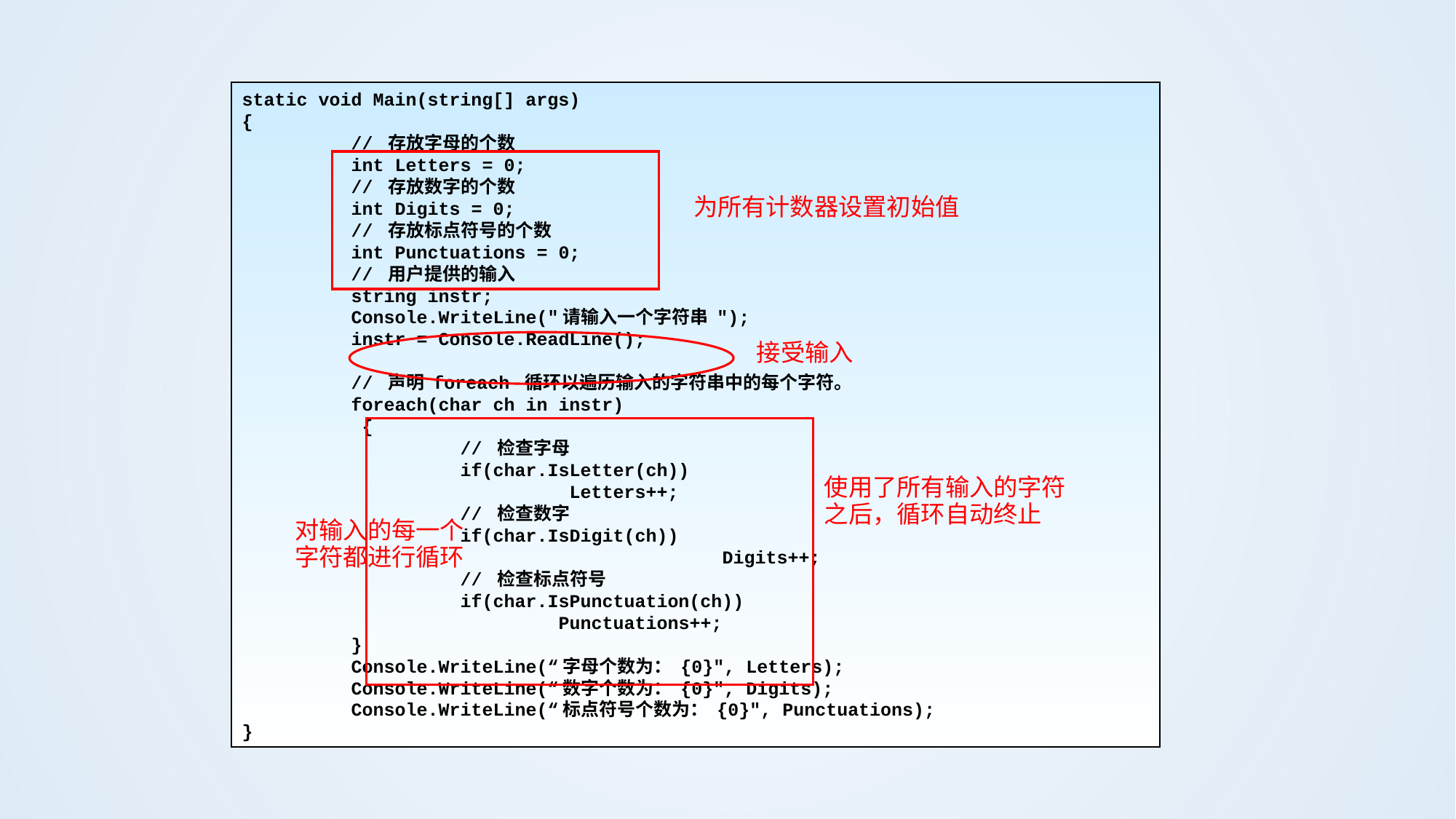

static void Main(string[] args)
{
	// 存放字母的个数
	int Letters = 0;
	// 存放数字的个数
	int Digits = 0;
	// 存放标点符号的个数
	int Punctuations = 0;
	// 用户提供的输入
	string instr;
	Console.WriteLine("请输入一个字符串 ");
	instr = Console.ReadLine();

	// 声明 foreach 循环以遍历输入的字符串中的每个字符。
	foreach(char ch in instr)
	 {
		// 检查字母
		if(char.IsLetter(ch))
		          Letters++;
		// 检查数字
		if(char.IsDigit(ch))
	                                  Digits++;
		// 检查标点符号
		if(char.IsPunctuation(ch))
		         Punctuations++;
	}
	Console.WriteLine(“字母个数为： {0}", Letters);
	Console.WriteLine(“数字个数为： {0}", Digits);
	Console.WriteLine(“标点符号个数为： {0}", Punctuations);
}

为所有计数器设置初始值

接受输入

使用了所有输入的字符
之后，循环自动终止
对输入的每一个
字符都进行循环